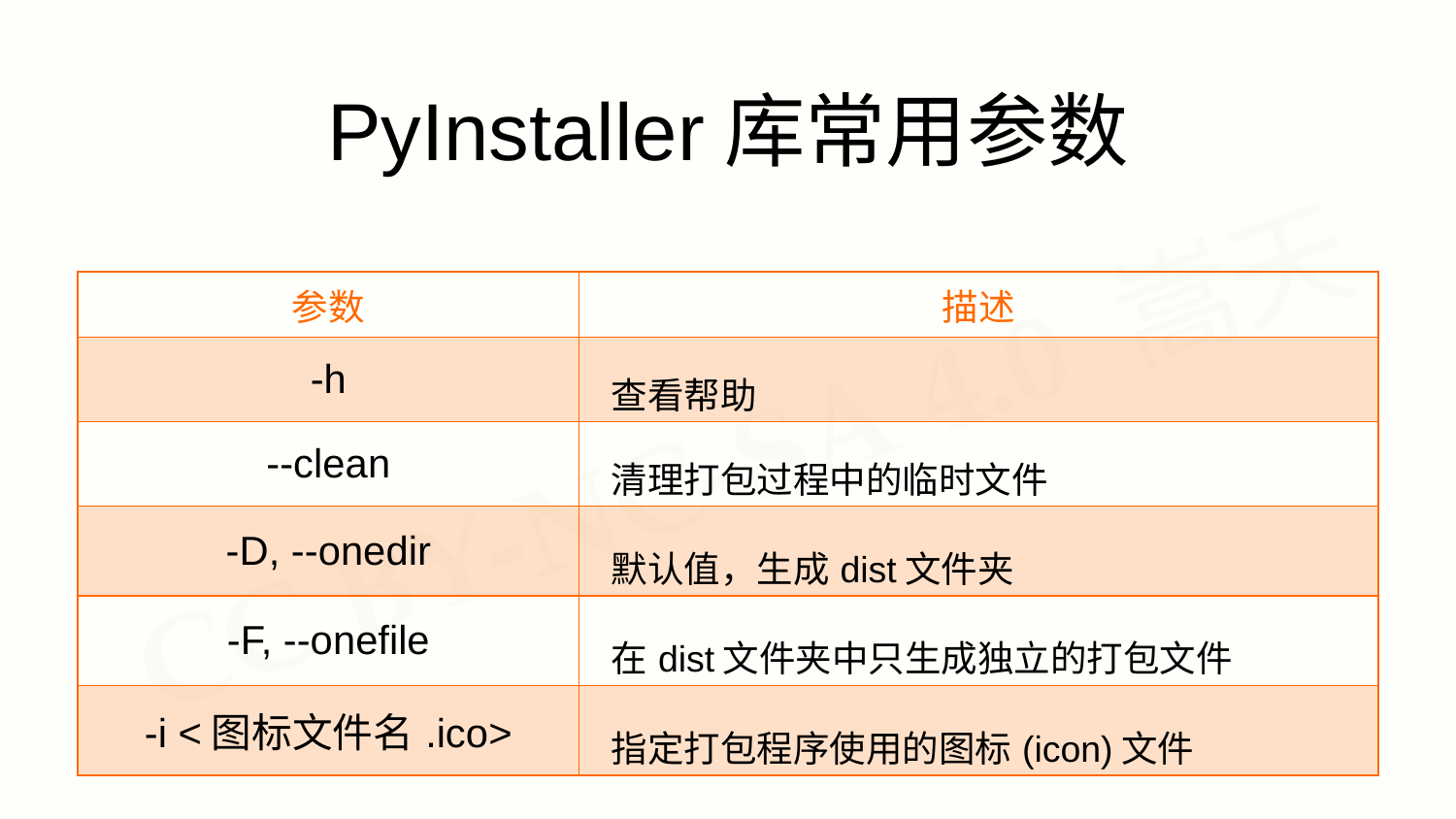

PyInstaller库常用参数
| 参数 | 描述 |
| --- | --- |
| -h | 查看帮助 |
| --clean | 清理打包过程中的临时文件 |
| -D, --onedir | 默认值，生成dist文件夹 |
| -F, --onefile | 在dist文件夹中只生成独立的打包文件 |
| -i <图标文件名.ico> | 指定打包程序使用的图标(icon)文件 |